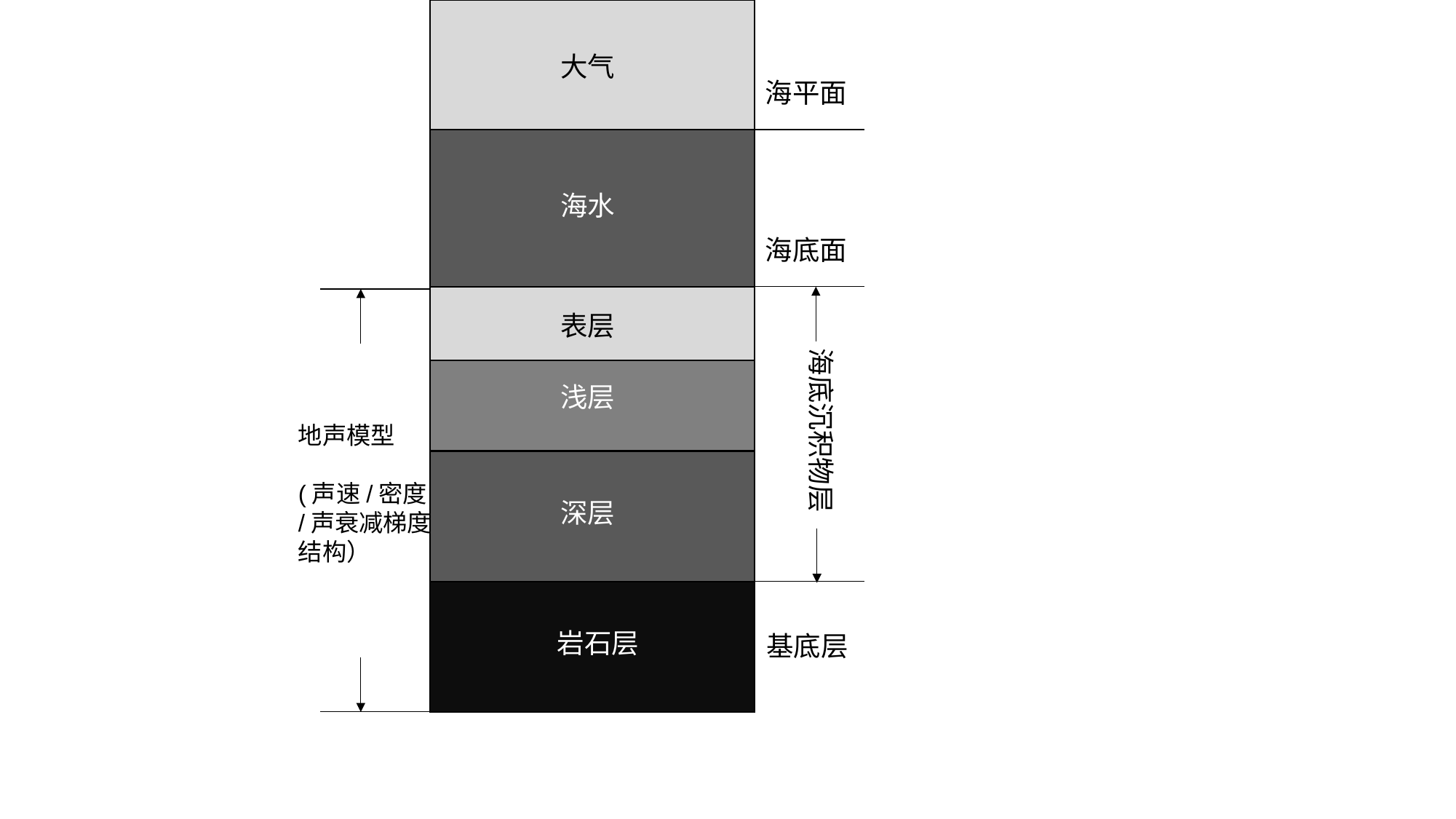

大气
海平面

海水
海底面

表层
海底沉积物层

浅层
地声模型

(声速/密度/声衰减梯度结构）

深层

岩石层
基底层